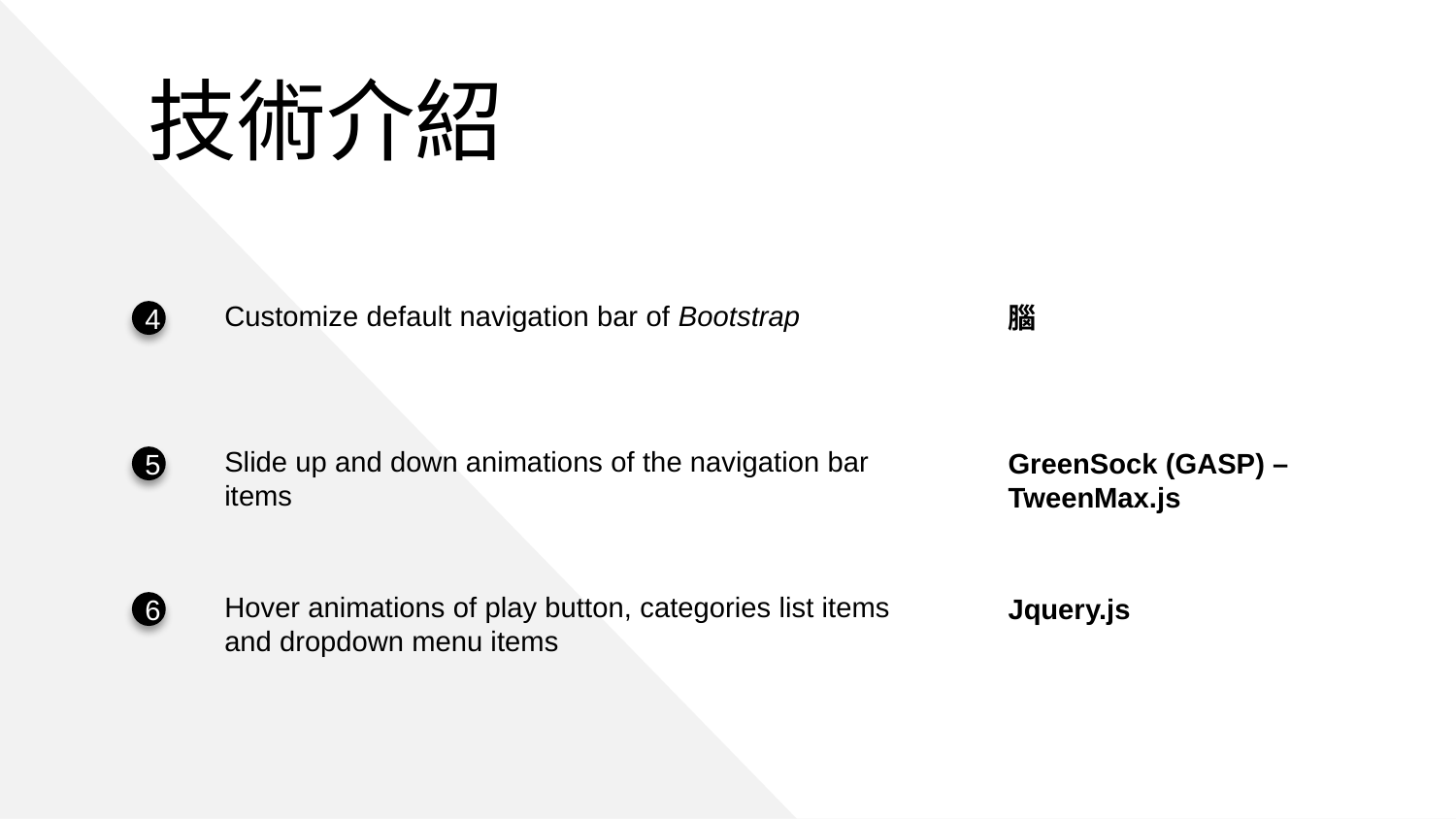

技術介紹
Customize default navigation bar of Bootstrap
腦
4
Slide up and down animations of the navigation bar items
GreenSock (GASP) – TweenMax.js
5
Hover animations of play button, categories list items and dropdown menu items
Jquery.js
6